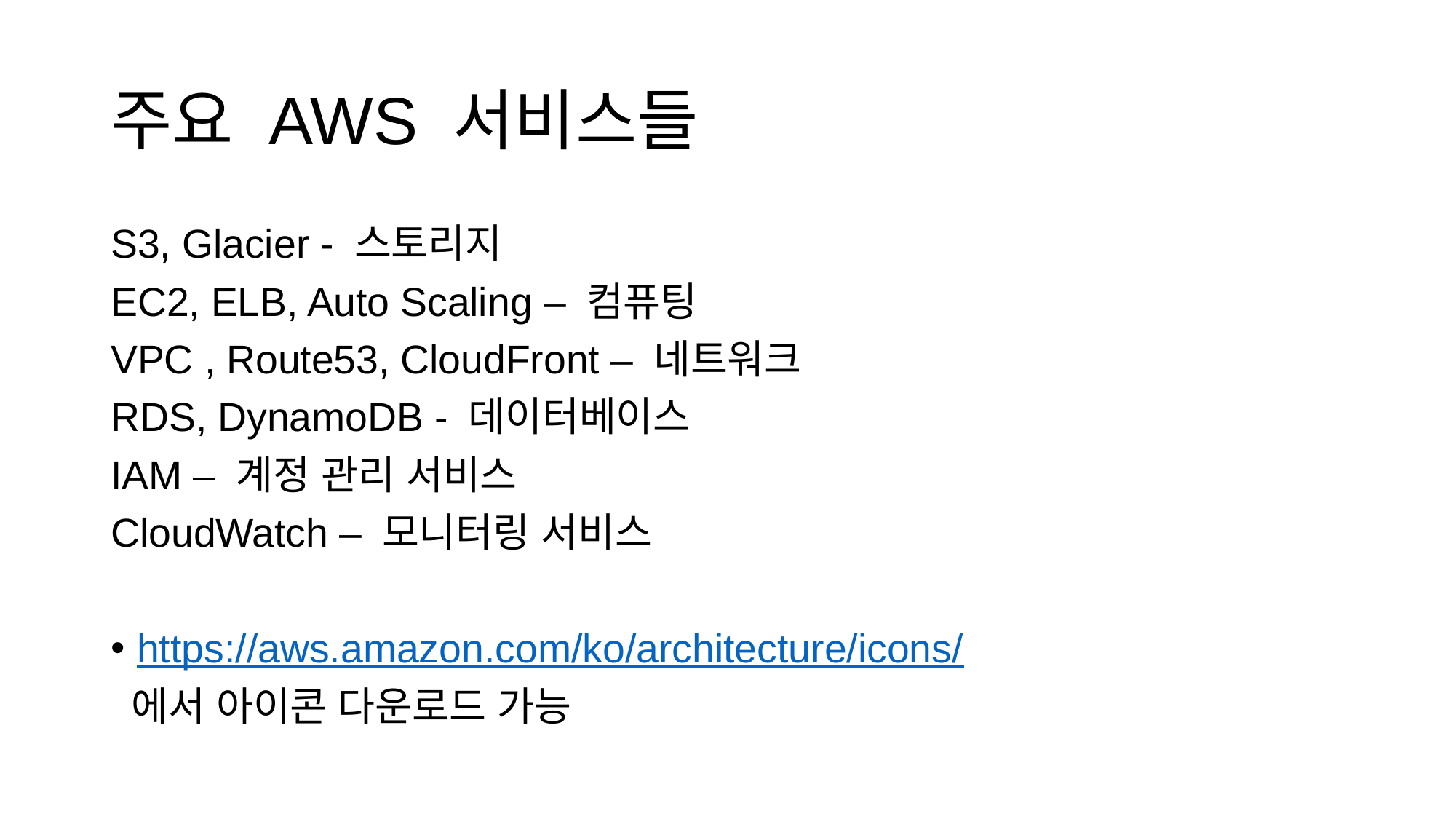

# 주요 AWS 서비스들
S3, Glacier - 스토리지
EC2, ELB, Auto Scaling – 컴퓨팅
VPC , Route53, CloudFront – 네트워크
RDS, DynamoDB - 데이터베이스
IAM – 계정 관리 서비스
CloudWatch – 모니터링 서비스

https://aws.amazon.com/ko/architecture/icons/
 에서 아이콘 다운로드 가능